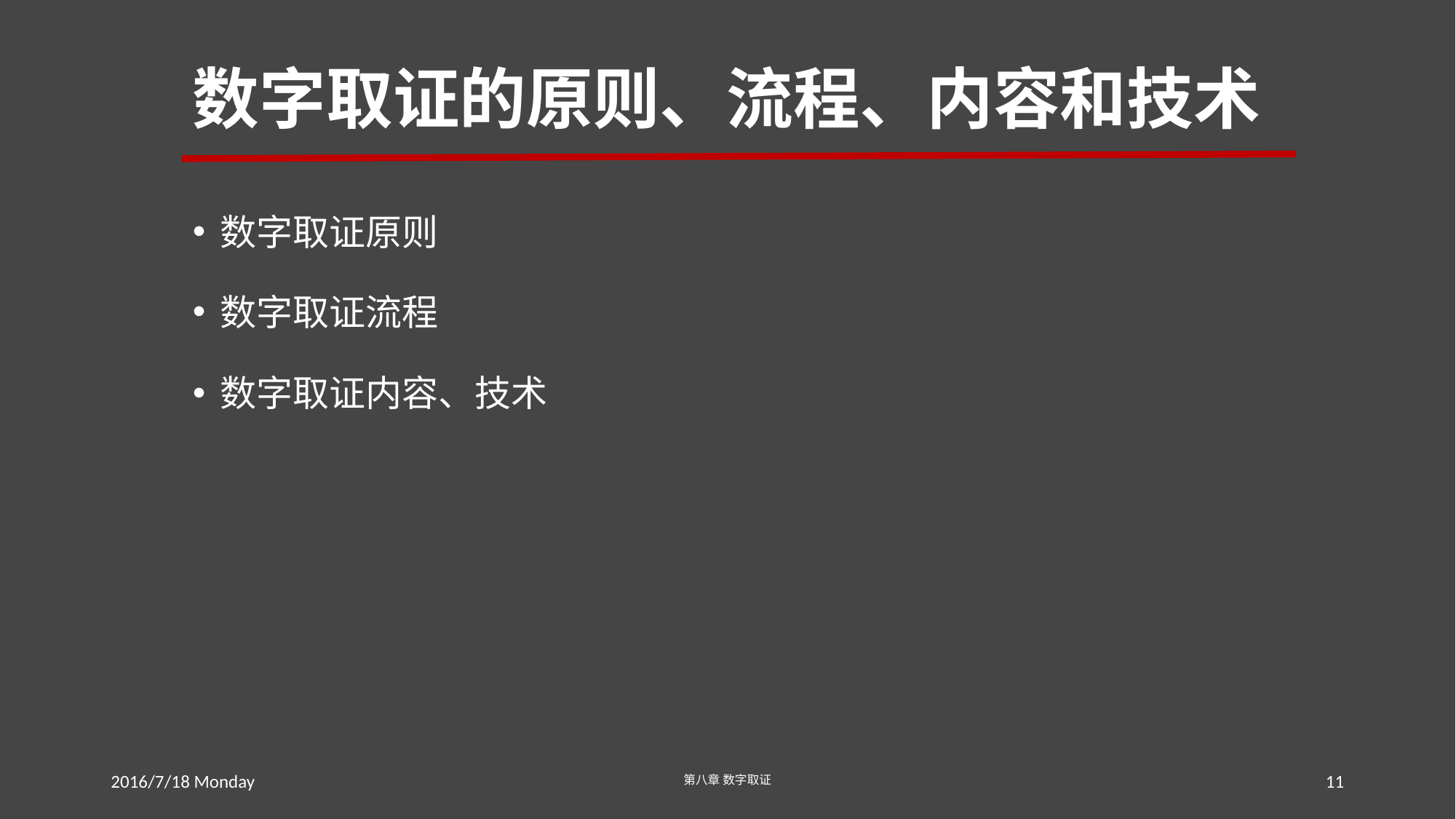

# 数字取证的原则、流程、内容和技术
数字取证原则
数字取证流程
数字取证内容、技术
2016/7/18 Monday
第八章 数字取证
11